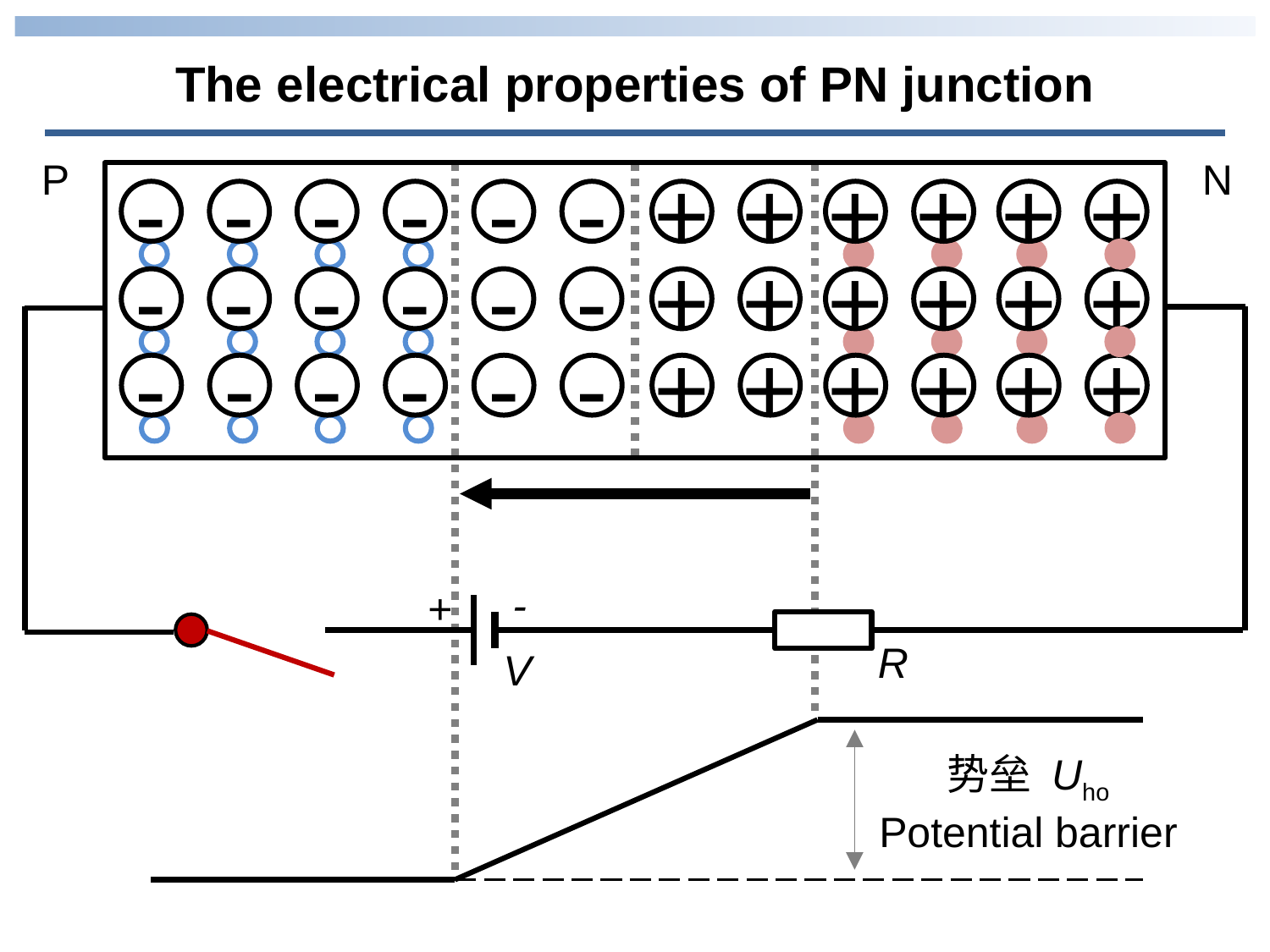

The electrical properties of PN junction

P
N

-
-
-
-
-
-
-
-
-
-
-
-
-
-
-
-
-
-
+
+
+
+
+
+
+
+
+
+
+
+
+
+
+
+
+
+

-
+

R
V

势垒 Uho
Potential barrier